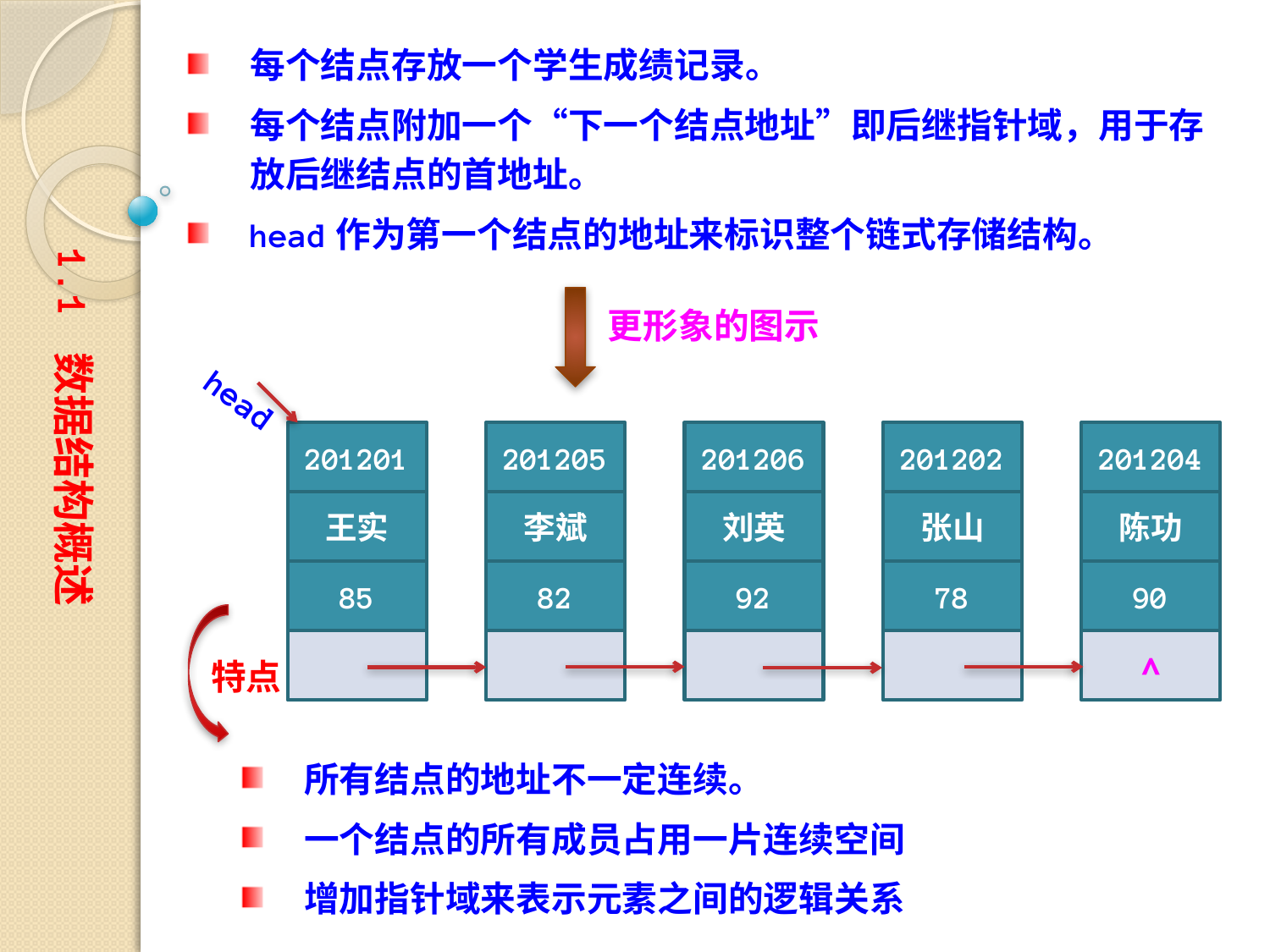

每个结点存放一个学生成绩记录。
每个结点附加一个“下一个结点地址”即后继指针域，用于存放后继结点的首地址。
head作为第一个结点的地址来标识整个链式存储结构。
1.1 数据结构概述

更形象的图示
head
201201
201205
201206
201202
201204
王实
李斌
刘英
张山
陈功
85
82
92
78
90

∧

特点
所有结点的地址不一定连续。
一个结点的所有成员占用一片连续空间
增加指针域来表示元素之间的逻辑关系